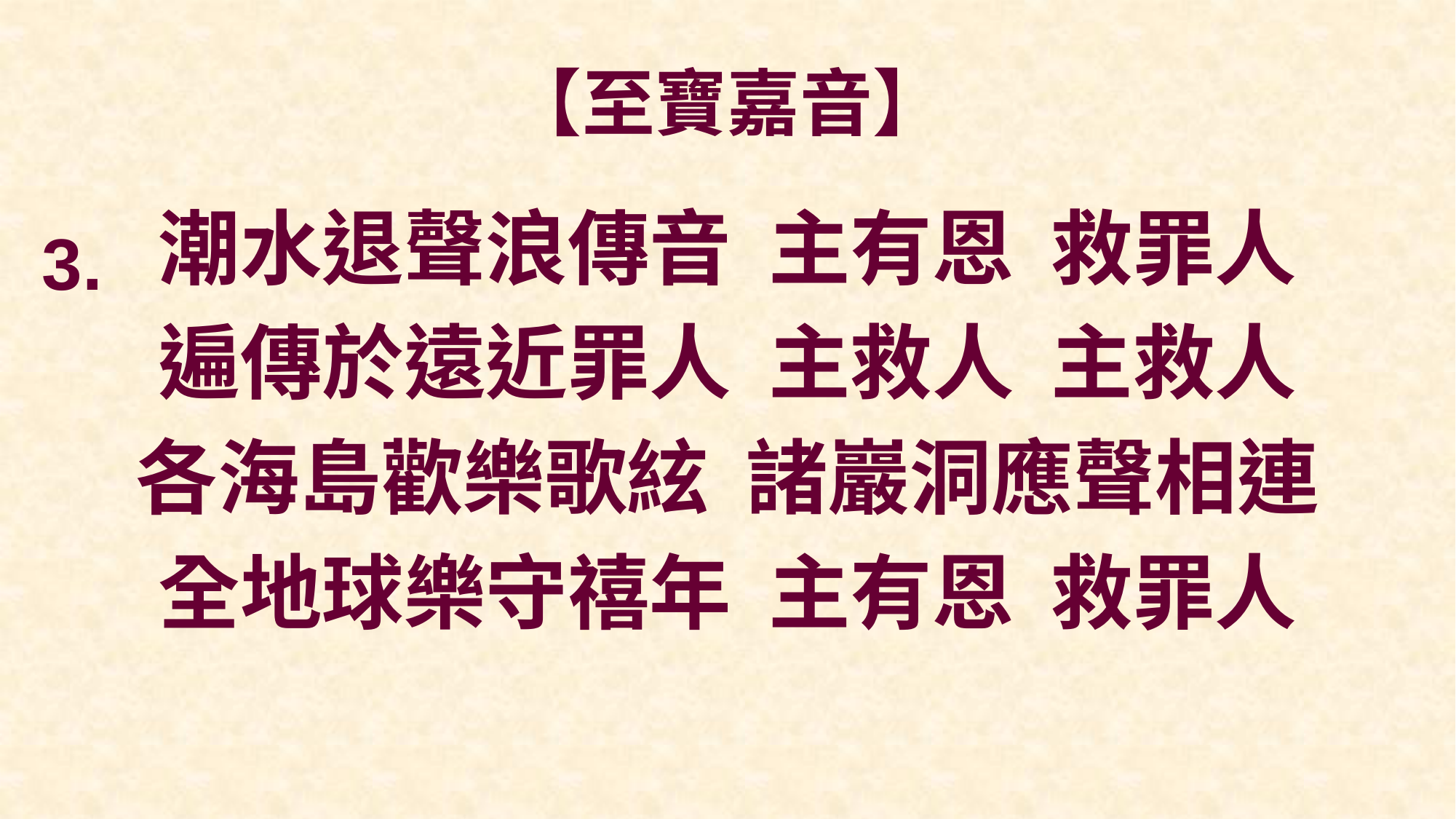

# 【至寶嘉音】
潮水退聲浪傳音  主有恩  救罪人
遍傳於遠近罪人  主救人  主救人
各海島歡樂歌絃  諸巖洞應聲相連
全地球樂守禧年  主有恩  救罪人
3.